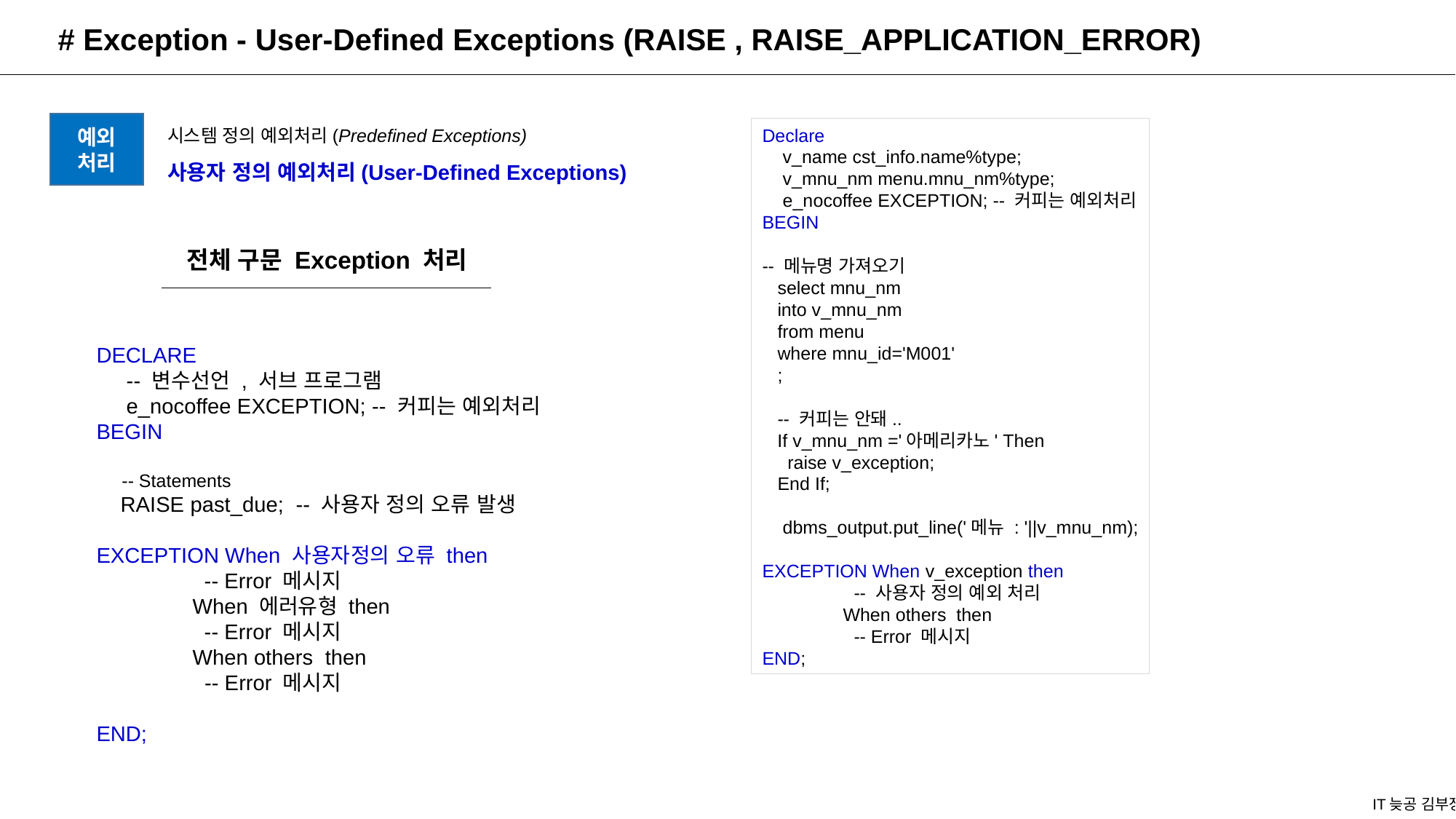

# Exception - User-Defined Exceptions (RAISE , RAISE_APPLICATION_ERROR)
시스템 정의 예외처리(Predefined Exceptions)
사용자 정의 예외처리(User-Defined Exceptions)
예외
처리
Declare
    v_name cst_info.name%type;
    v_mnu_nm menu.mnu_nm%type;
    e_nocoffee EXCEPTION; -- 커피는 예외처리
BEGIN

-- 메뉴명 가져오기
   select mnu_nm
   into v_mnu_nm
   from menu
   where mnu_id='M001'
   ;
   -- 커피는 안돼..
   If v_mnu_nm ='아메리카노' Then
     raise v_exception;
   End If;

    dbms_output.put_line('메뉴 : '||v_mnu_nm);
EXCEPTION When v_exception then
                  -- 사용자 정의 예외 처리
               When others  then
                  -- Error 메시지
END;
전체 구문 Exception 처리
DECLARE
     -- 변수선언 , 서브 프로그램
     e_nocoffee EXCEPTION; -- 커피는 예외처리
BEGIN

     -- Statements
    RAISE past_due;  -- 사용자 정의 오류 발생

EXCEPTION When 사용자정의 오류 then
                  -- Error 메시지
                When 에러유형 then
                  -- Error 메시지
                When others  then
                  -- Error 메시지

END;
IT늦공 김부장